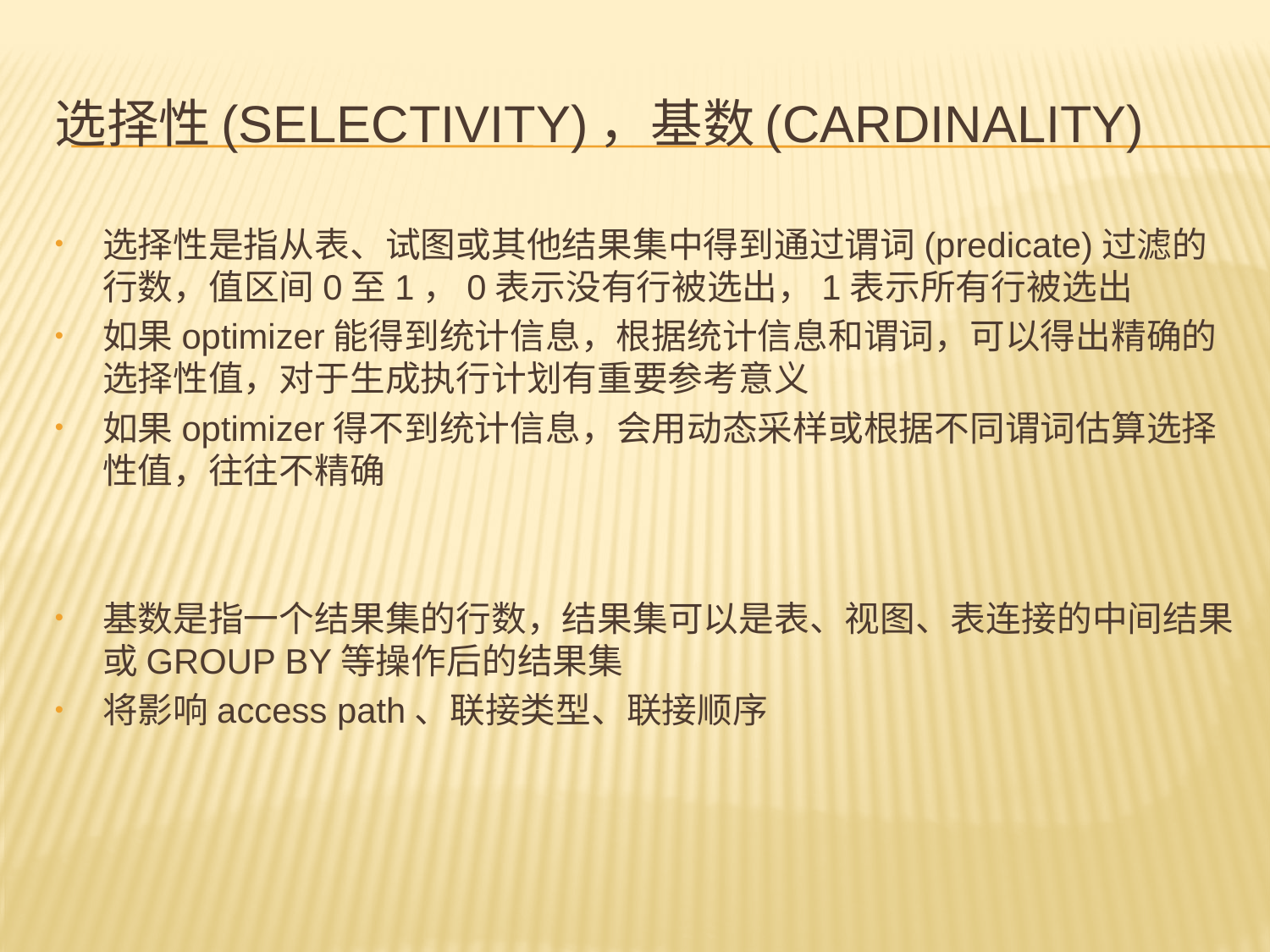

# 选择性(selectivity)，基数(cardinality)
选择性是指从表、试图或其他结果集中得到通过谓词(predicate)过滤的行数，值区间0至1，0表示没有行被选出，1表示所有行被选出
如果optimizer能得到统计信息，根据统计信息和谓词，可以得出精确的选择性值，对于生成执行计划有重要参考意义
如果optimizer得不到统计信息，会用动态采样或根据不同谓词估算选择性值，往往不精确

基数是指一个结果集的行数，结果集可以是表、视图、表连接的中间结果或GROUP BY等操作后的结果集
将影响access path、联接类型、联接顺序